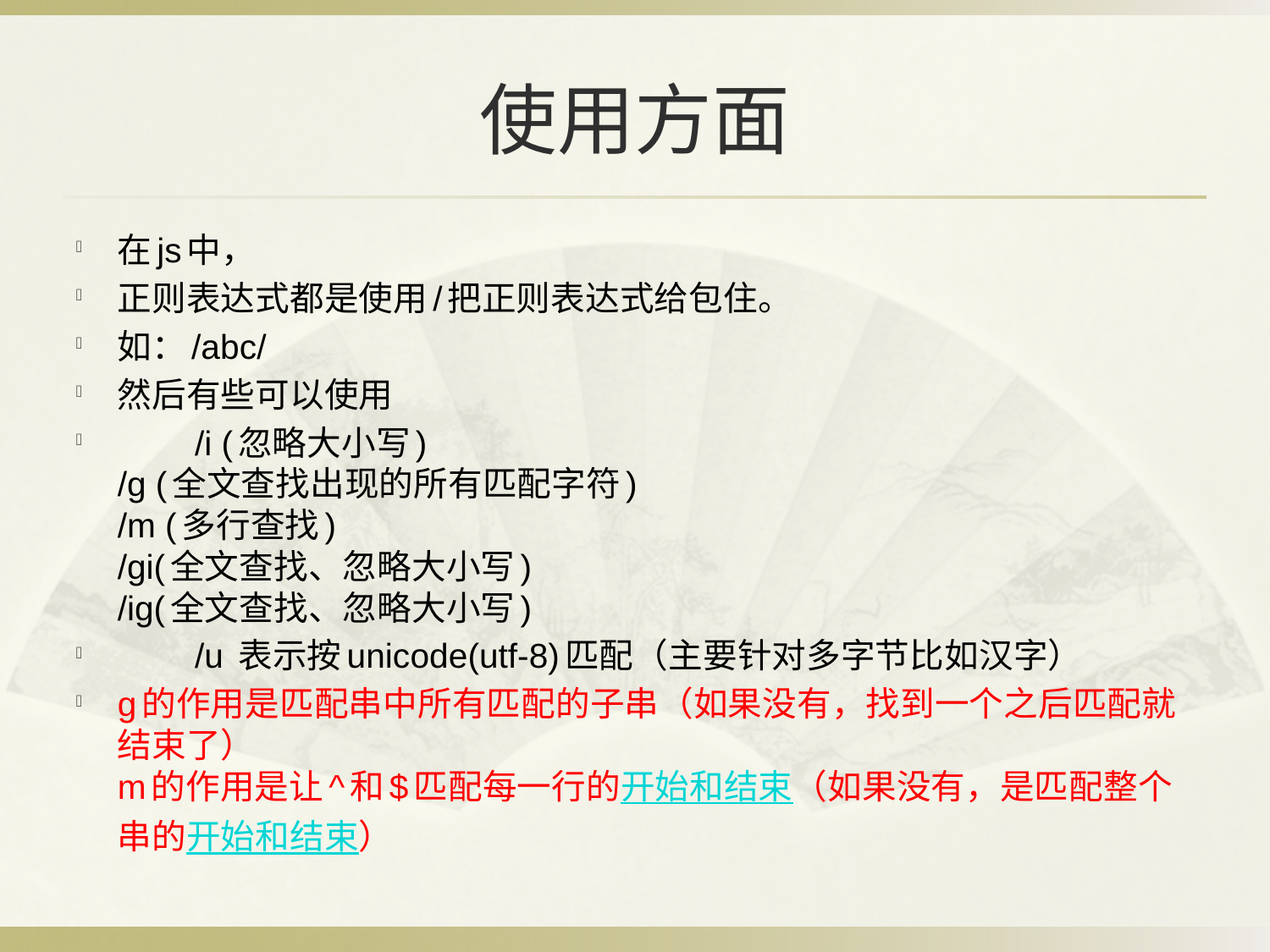

# 使用方面
在js中，
正则表达式都是使用/把正则表达式给包住。
如：/abc/
然后有些可以使用
	/i (忽略大小写)
/g (全文查找出现的所有匹配字符)
/m (多行查找)
/gi(全文查找、忽略大小写)
/ig(全文查找、忽略大小写)
	/u 表示按unicode(utf-8)匹配（主要针对多字节比如汉字）
g的作用是匹配串中所有匹配的子串（如果没有，找到一个之后匹配就结束了）
m的作用是让^和$匹配每一行的开始和结束（如果没有，是匹配整个串的开始和结束）